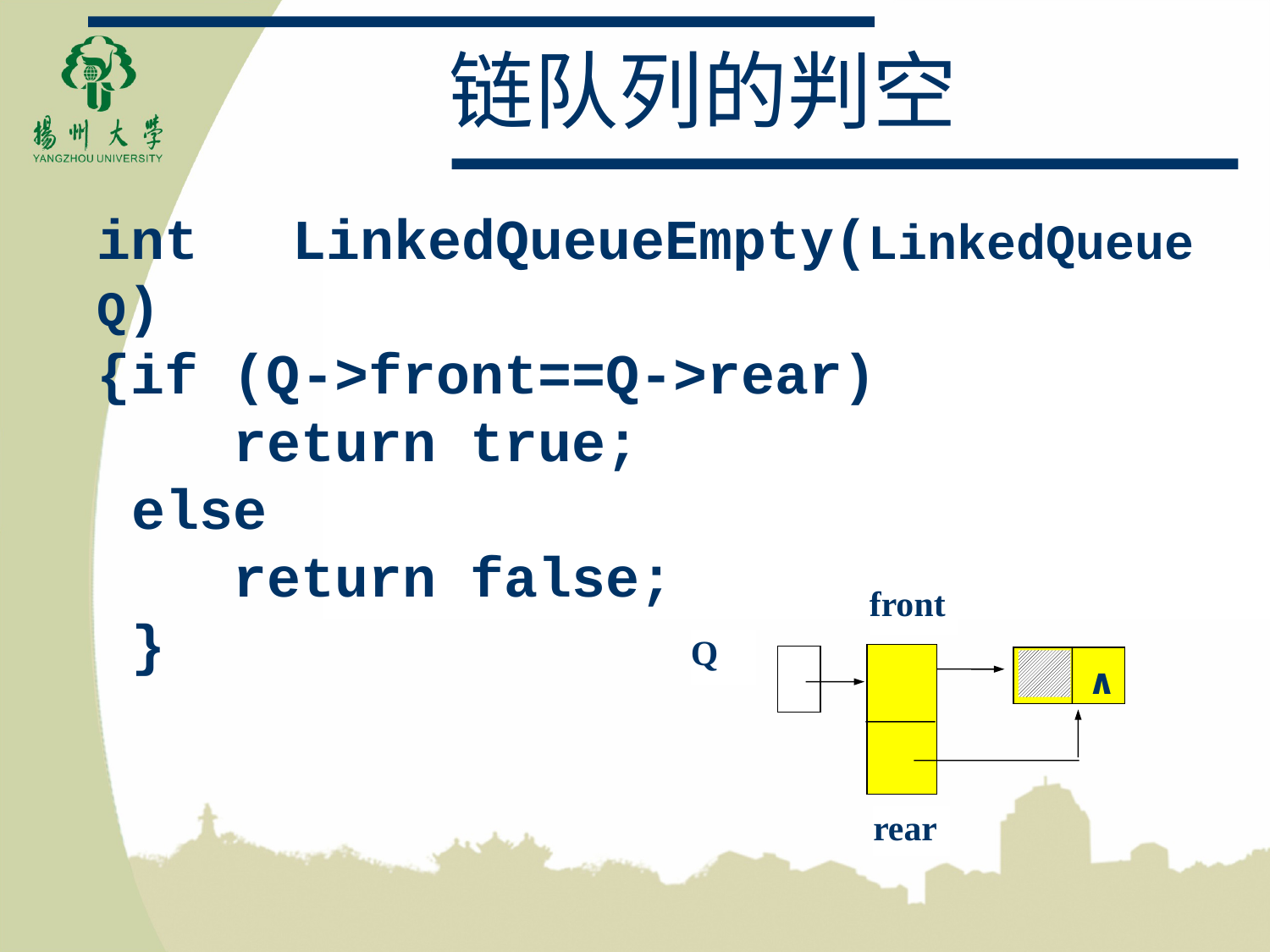

# 链队列的判空
int LinkedQueueEmpty(LinkedQueue Q)
{if (Q->front==Q->rear)
    return true;
 else
    return false;
 }
front
Q

∧

rear